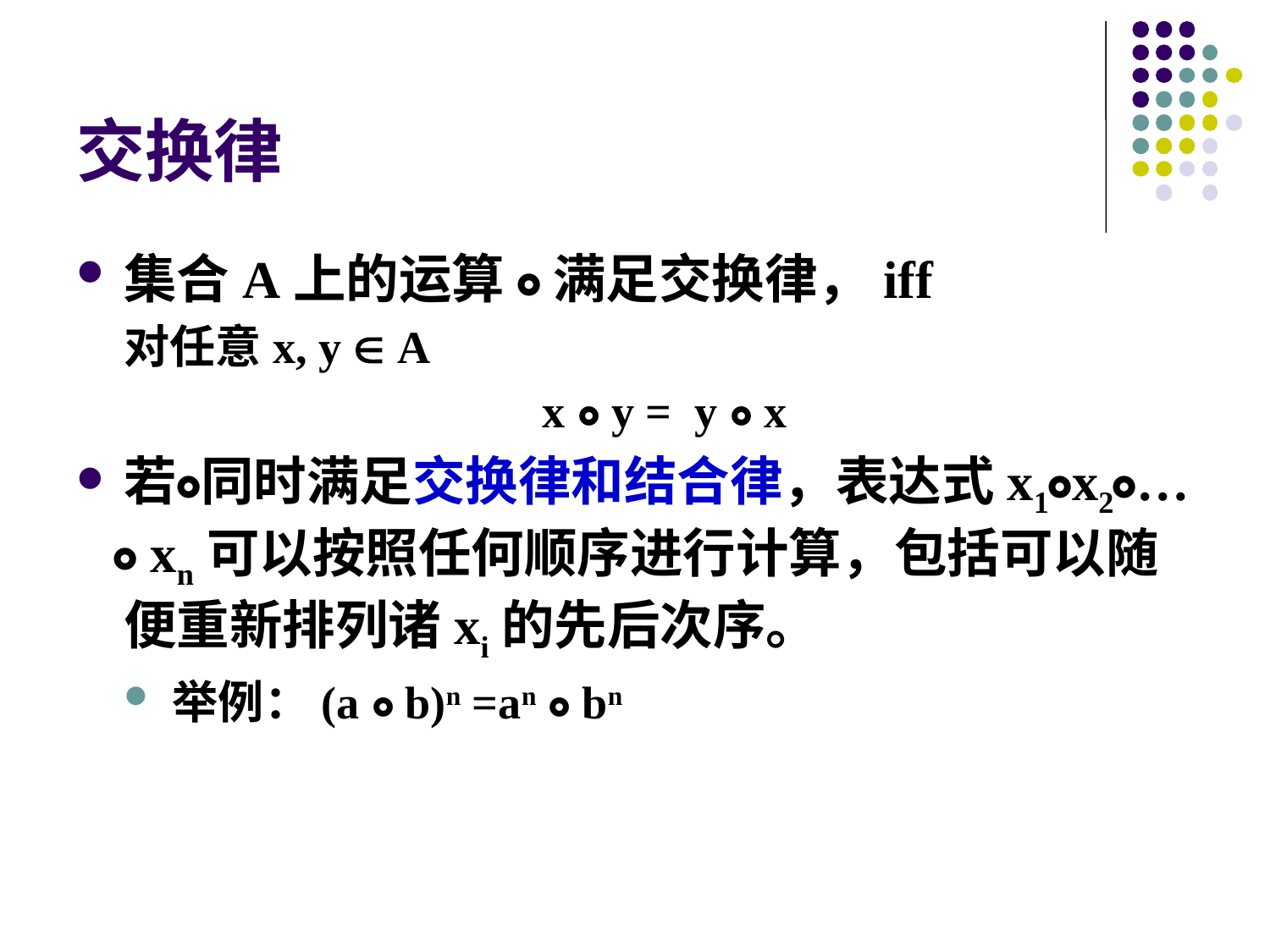

# 交换律
集合A上的运算   ⃘ 满足交换律，iff
对任意x, y ∈ A
 x   ⃘ y =  y   ⃘ x
若  ⃘同时满足交换律和结合律，表达式x1   ⃘x2   ⃘…  ⃘ xn可以按照任何顺序进行计算，包括可以随便重新排列诸xi的先后次序。
举例：(a   ⃘ b)n =an   ⃘ bn